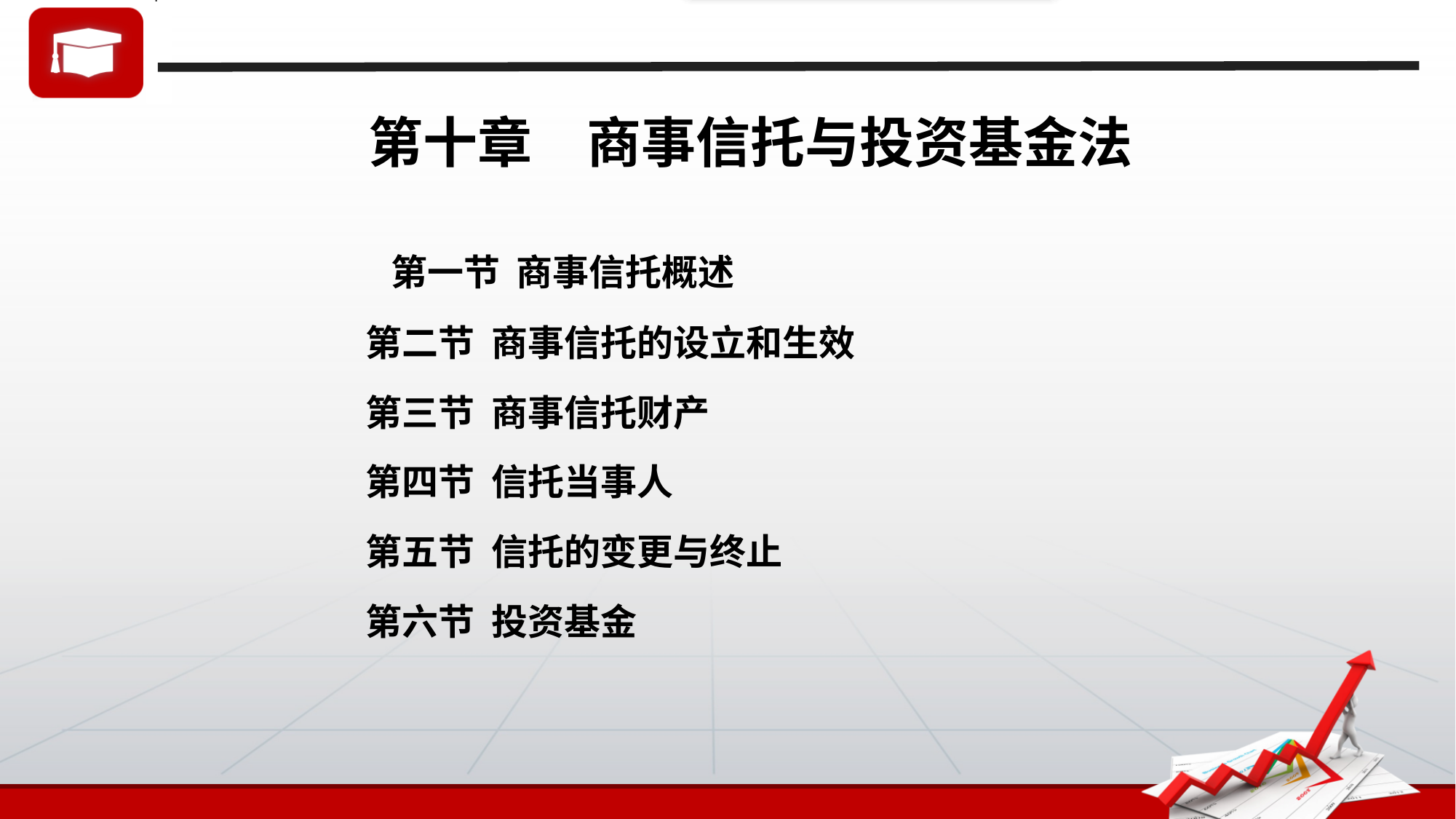

# 第十章　商事信托与投资基金法

                                                                                                 第一节  商事信托概述
第二节  商事信托的设立和生效
第三节  商事信托财产
第四节  信托当事人
第五节  信托的变更与终止
第六节  投资基金